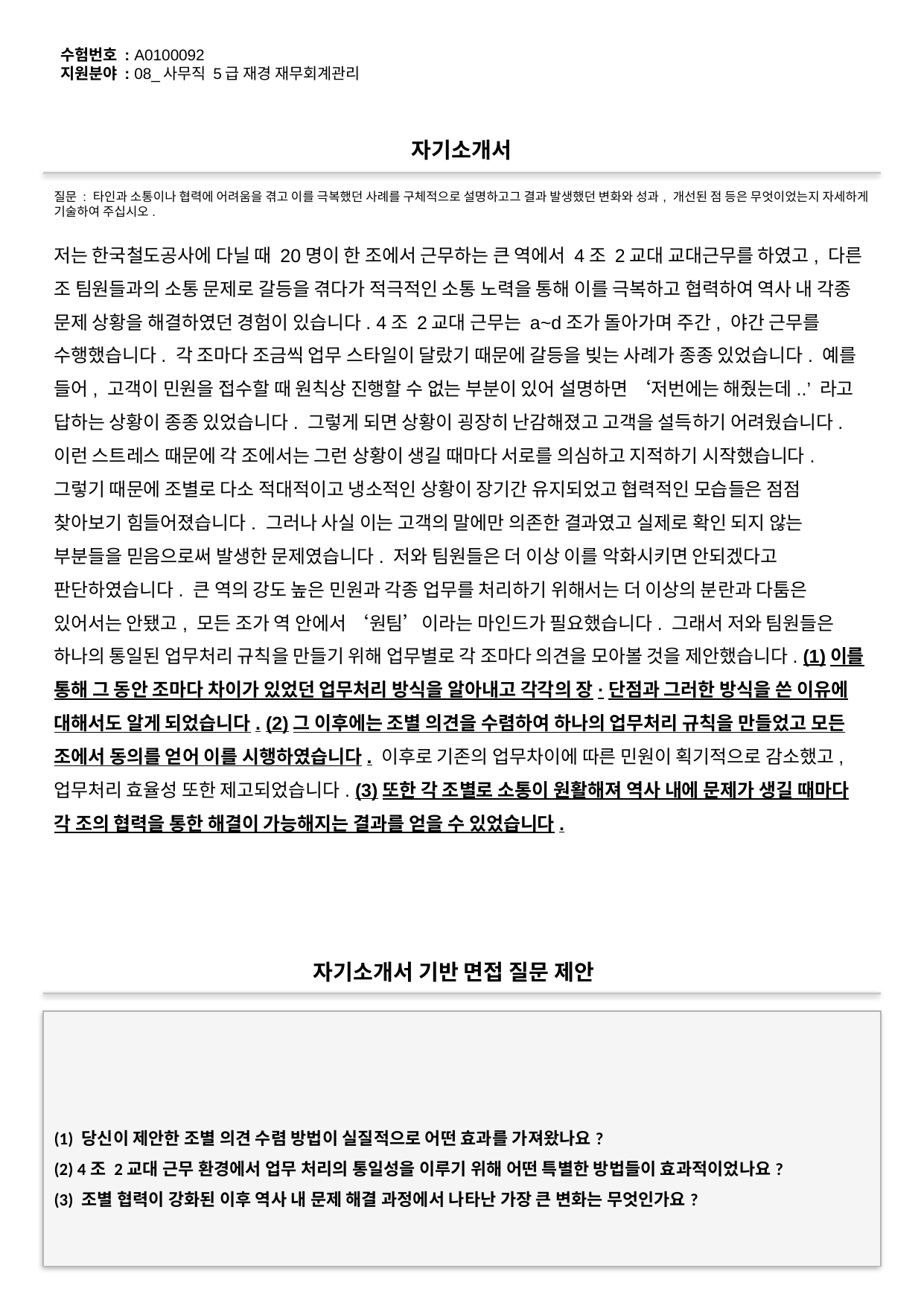

수험번호 : A0100092
지원분야 : 08_사무직 5급 재경 재무회계관리
#

자기소개서

질문 : 타인과 소통이나 협력에 어려움을 겪고 이를 극복했던 사례를 구체적으로 설명하고그 결과 발생했던 변화와 성과, 개선된 점 등은 무엇이었는지 자세하게 기술하여 주십시오.

저는 한국철도공사에 다닐 때 20명이 한 조에서 근무하는 큰 역에서 4조 2교대 교대근무를 하였고, 다른 조 팀원들과의 소통 문제로 갈등을 겪다가 적극적인 소통 노력을 통해 이를 극복하고 협력하여 역사 내 각종 문제 상황을 해결하였던 경험이 있습니다. 4조 2교대 근무는 a~d조가 돌아가며 주간, 야간 근무를 수행했습니다. 각 조마다 조금씩 업무 스타일이 달랐기 때문에 갈등을 빚는 사례가 종종 있었습니다. 예를 들어, 고객이 민원을 접수할 때 원칙상 진행할 수 없는 부분이 있어 설명하면 ‘저번에는 해줬는데..’ 라고 답하는 상황이 종종 있었습니다. 그렇게 되면 상황이 굉장히 난감해졌고 고객을 설득하기 어려웠습니다. 이런 스트레스 때문에 각 조에서는 그런 상황이 생길 때마다 서로를 의심하고 지적하기 시작했습니다. 그렇기 때문에 조별로 다소 적대적이고 냉소적인 상황이 장기간 유지되었고 협력적인 모습들은 점점 찾아보기 힘들어졌습니다. 그러나 사실 이는 고객의 말에만 의존한 결과였고 실제로 확인 되지 않는 부분들을 믿음으로써 발생한 문제였습니다. 저와 팀원들은 더 이상 이를 악화시키면 안되겠다고 판단하였습니다. 큰 역의 강도 높은 민원과 각종 업무를 처리하기 위해서는 더 이상의 분란과 다툼은 있어서는 안됐고, 모든 조가 역 안에서 ‘원팀’이라는 마인드가 필요했습니다. 그래서 저와 팀원들은 하나의 통일된 업무처리 규칙을 만들기 위해 업무별로 각 조마다 의견을 모아볼 것을 제안했습니다. (1)이를 통해 그 동안 조마다 차이가 있었던 업무처리 방식을 알아내고 각각의 장·단점과 그러한 방식을 쓴 이유에 대해서도 알게 되었습니다. (2)그 이후에는 조별 의견을 수렴하여 하나의 업무처리 규칙을 만들었고 모든 조에서 동의를 얻어 이를 시행하였습니다. 이후로 기존의 업무차이에 따른 민원이 획기적으로 감소했고, 업무처리 효율성 또한 제고되었습니다. (3)또한 각 조별로 소통이 원활해져 역사 내에 문제가 생길 때마다 각 조의 협력을 통한 해결이 가능해지는 결과를 얻을 수 있었습니다.

자기소개서 기반 면접 질문 제안

(1) 당신이 제안한 조별 의견 수렴 방법이 실질적으로 어떤 효과를 가져왔나요?
(2) 4조 2교대 근무 환경에서 업무 처리의 통일성을 이루기 위해 어떤 특별한 방법들이 효과적이었나요?
(3) 조별 협력이 강화된 이후 역사 내 문제 해결 과정에서 나타난 가장 큰 변화는 무엇인가요?